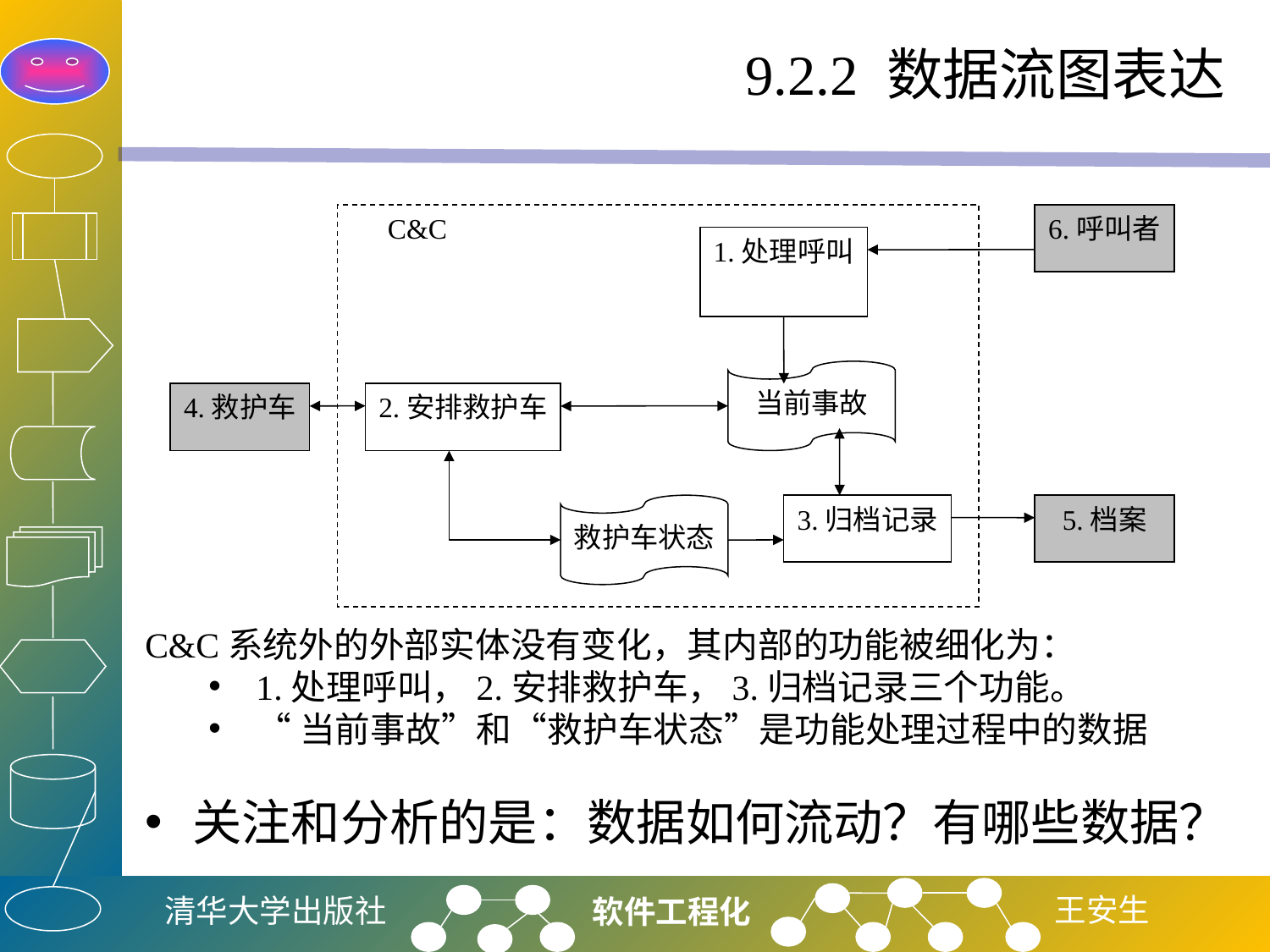

# 9.2.2 数据流图表达

C&C
6.呼叫者
1.处理呼叫

当前事故
4.救护车
2.安排救护车

救护车状态
3.归档记录
5.档案

C&C系统外的外部实体没有变化，其内部的功能被细化为：
1.处理呼叫，2.安排救护车，3.归档记录三个功能。
“当前事故”和“救护车状态”是功能处理过程中的数据

关注和分析的是：数据如何流动？有哪些数据？